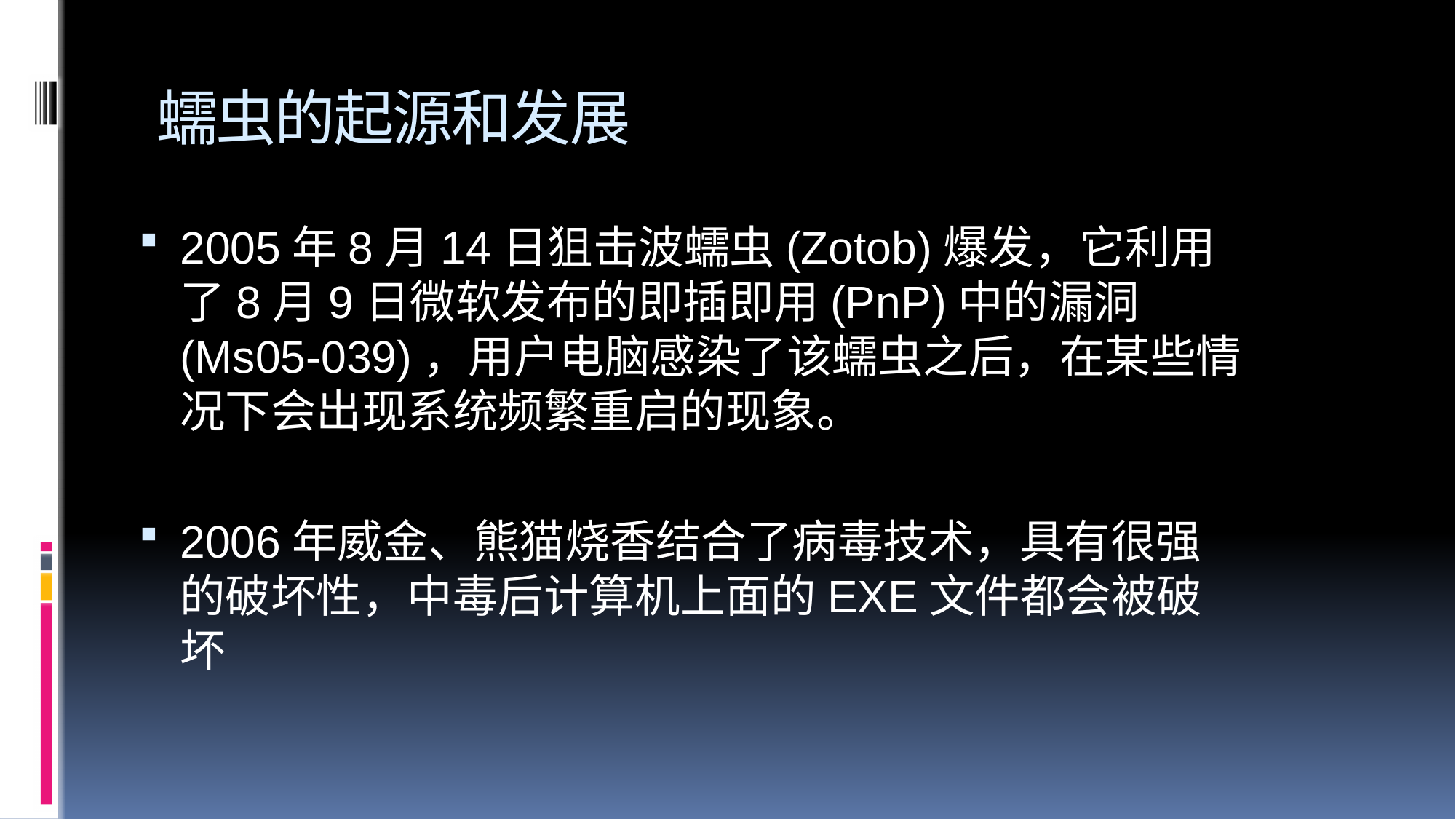

# 蠕虫的起源和发展
2005年8月14日狙击波蠕虫(Zotob)爆发，它利用了8月9日微软发布的即插即用(PnP)中的漏洞(Ms05-039)，用户电脑感染了该蠕虫之后，在某些情况下会出现系统频繁重启的现象。

2006年威金、熊猫烧香结合了病毒技术，具有很强的破坏性，中毒后计算机上面的EXE文件都会被破坏